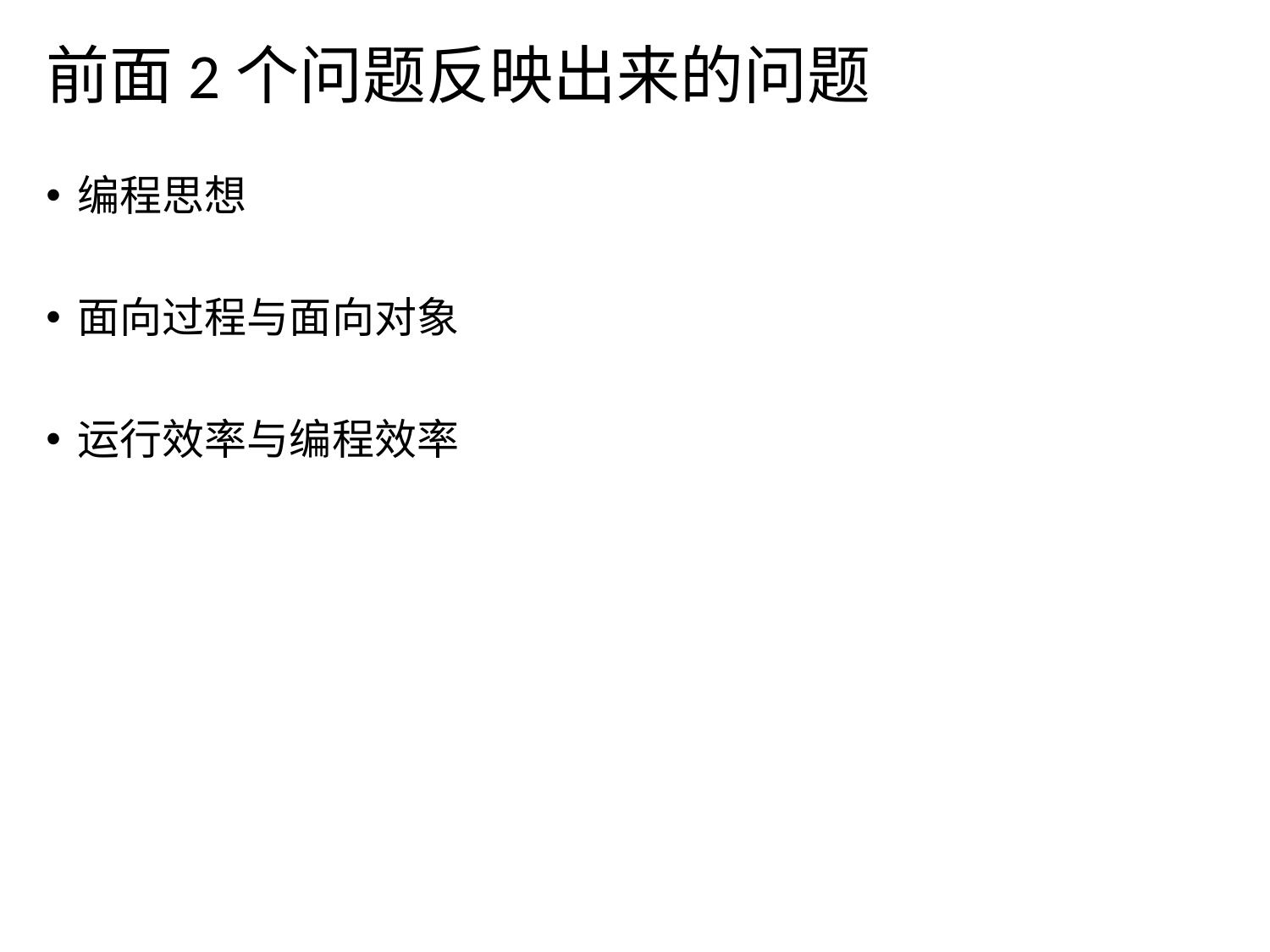

# 前面2个问题反映出来的问题
编程思想

面向过程与面向对象

运行效率与编程效率